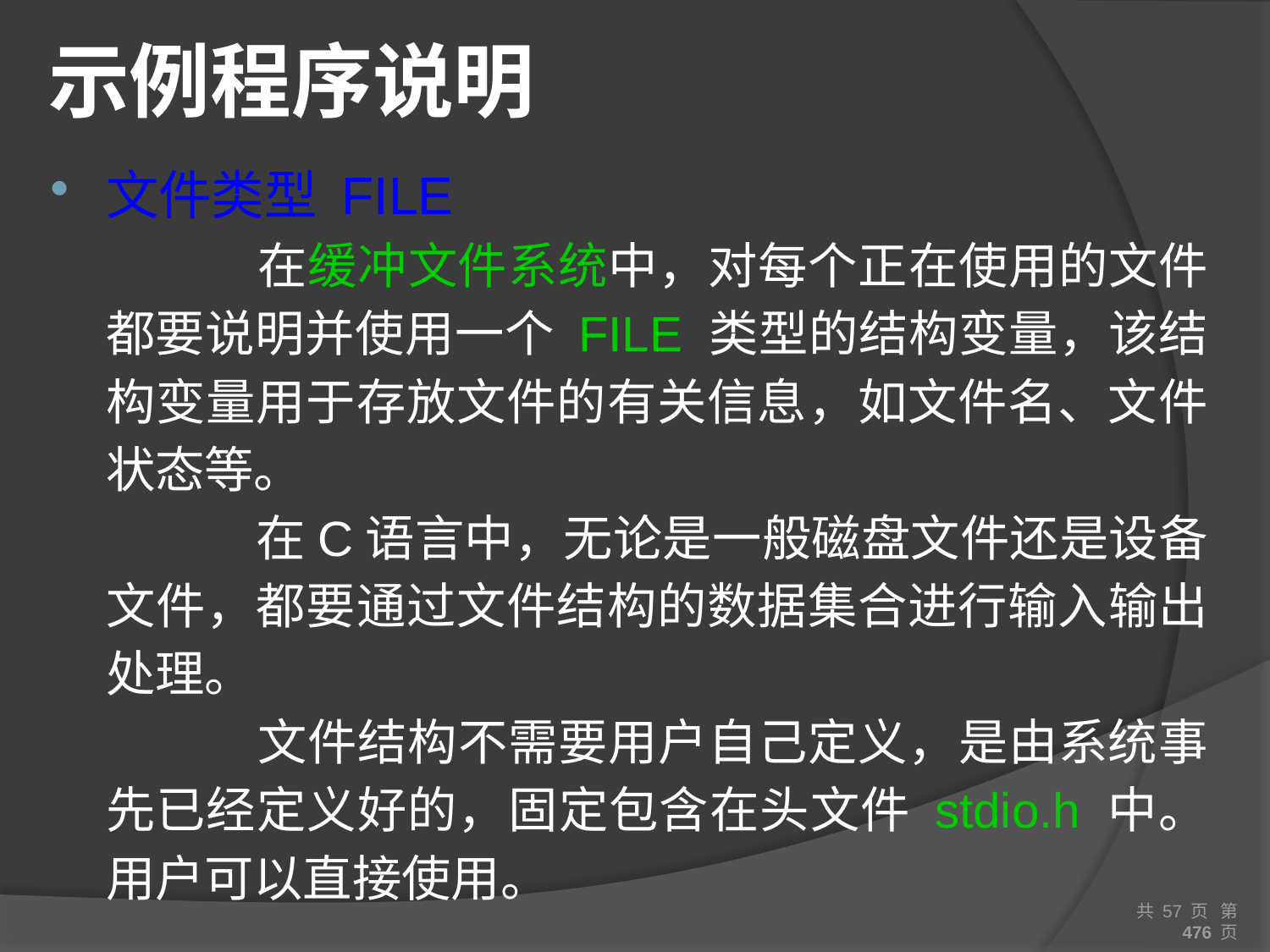

# 示例程序说明
文件类型 FILE
		 在缓冲文件系统中，对每个正在使用的文件都要说明并使用一个 FILE 类型的结构变量，该结构变量用于存放文件的有关信息，如文件名、文件状态等。
		 在C语言中，无论是一般磁盘文件还是设备文件，都要通过文件结构的数据集合进行输入输出处理。
		 文件结构不需要用户自己定义，是由系统事先已经定义好的，固定包含在头文件 stdio.h 中。用户可以直接使用。
共 57 页   第 476 页